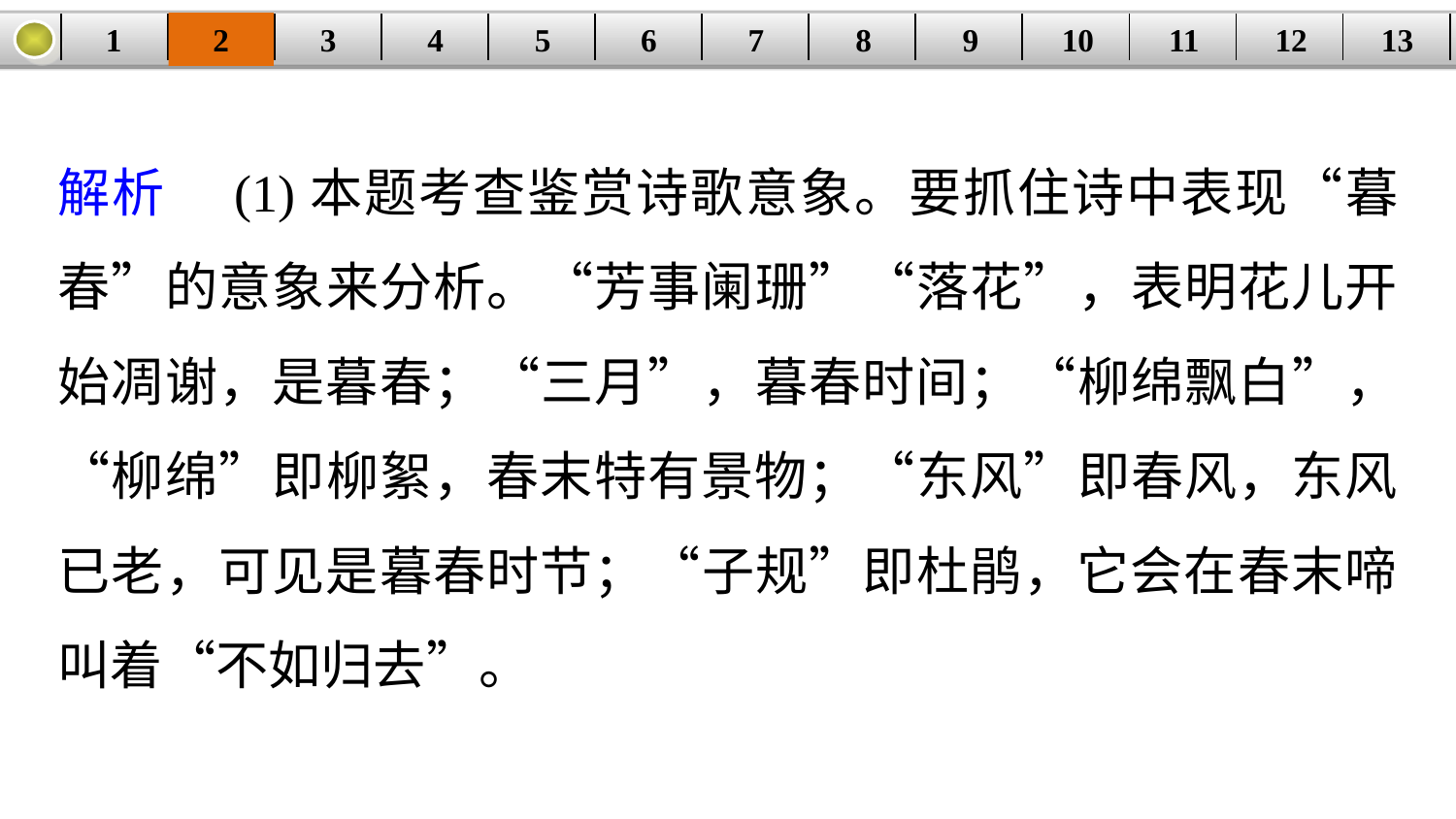

1
2
3
4
5
6
7
8
9
10
11
12
13
|  |  |  |  |  |  |  |  |  |  |  |  |  |
| --- | --- | --- | --- | --- | --- | --- | --- | --- | --- | --- | --- | --- |

解析　(1)本题考查鉴赏诗歌意象。要抓住诗中表现“暮春”的意象来分析。“芳事阑珊”“落花”，表明花儿开始凋谢，是暮春；“三月”，暮春时间；“柳绵飘白”，“柳绵”即柳絮，春末特有景物；“东风”即春风，东风已老，可见是暮春时节；“子规”即杜鹃，它会在春末啼叫着“不如归去”。